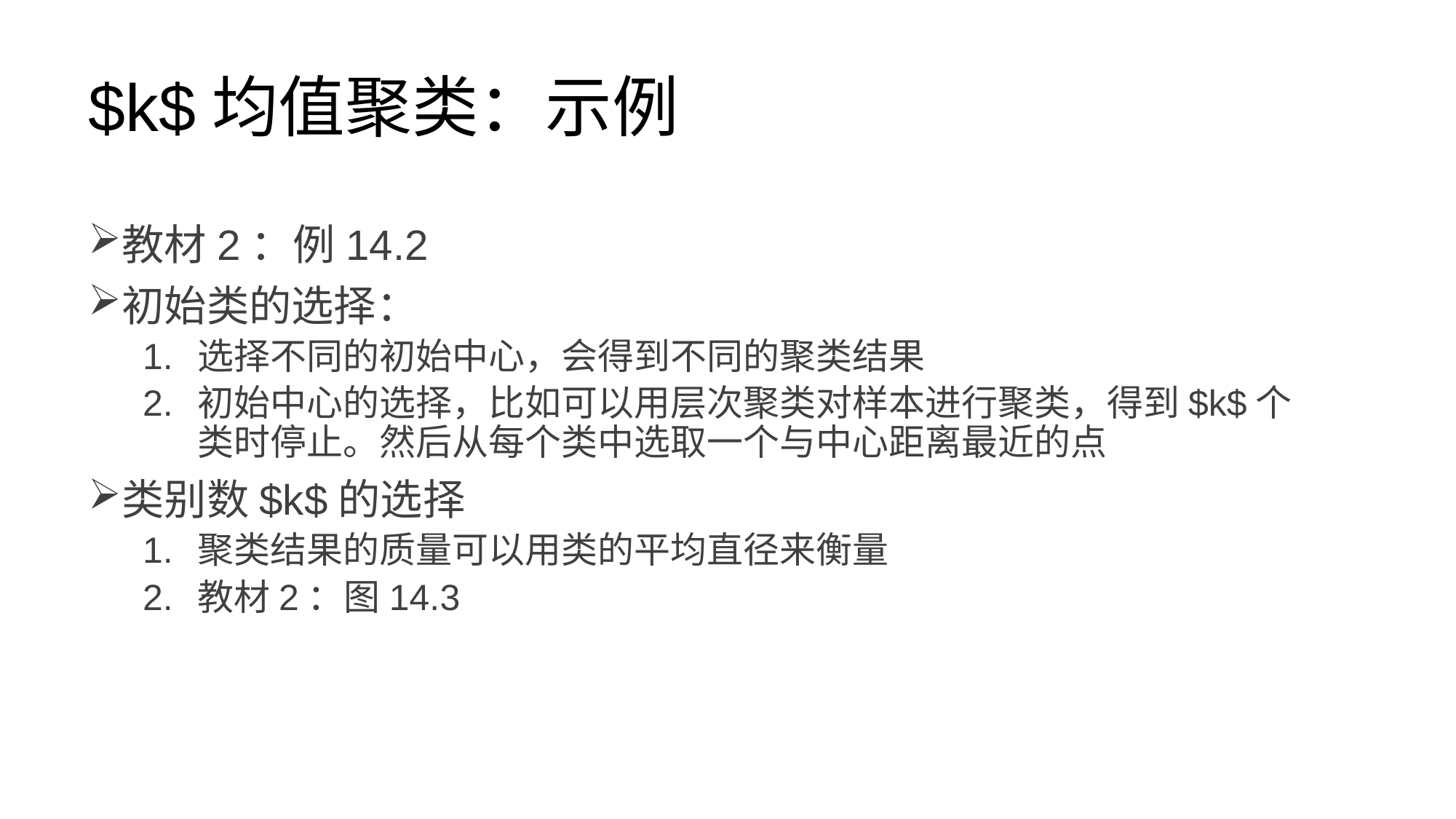

# $k$均值聚类：示例
教材2：例14.2
初始类的选择：
选择不同的初始中心，会得到不同的聚类结果
初始中心的选择，比如可以用层次聚类对样本进行聚类，得到$k$个类时停止。然后从每个类中选取一个与中心距离最近的点
类别数$k$的选择
聚类结果的质量可以用类的平均直径来衡量
教材2：图14.3